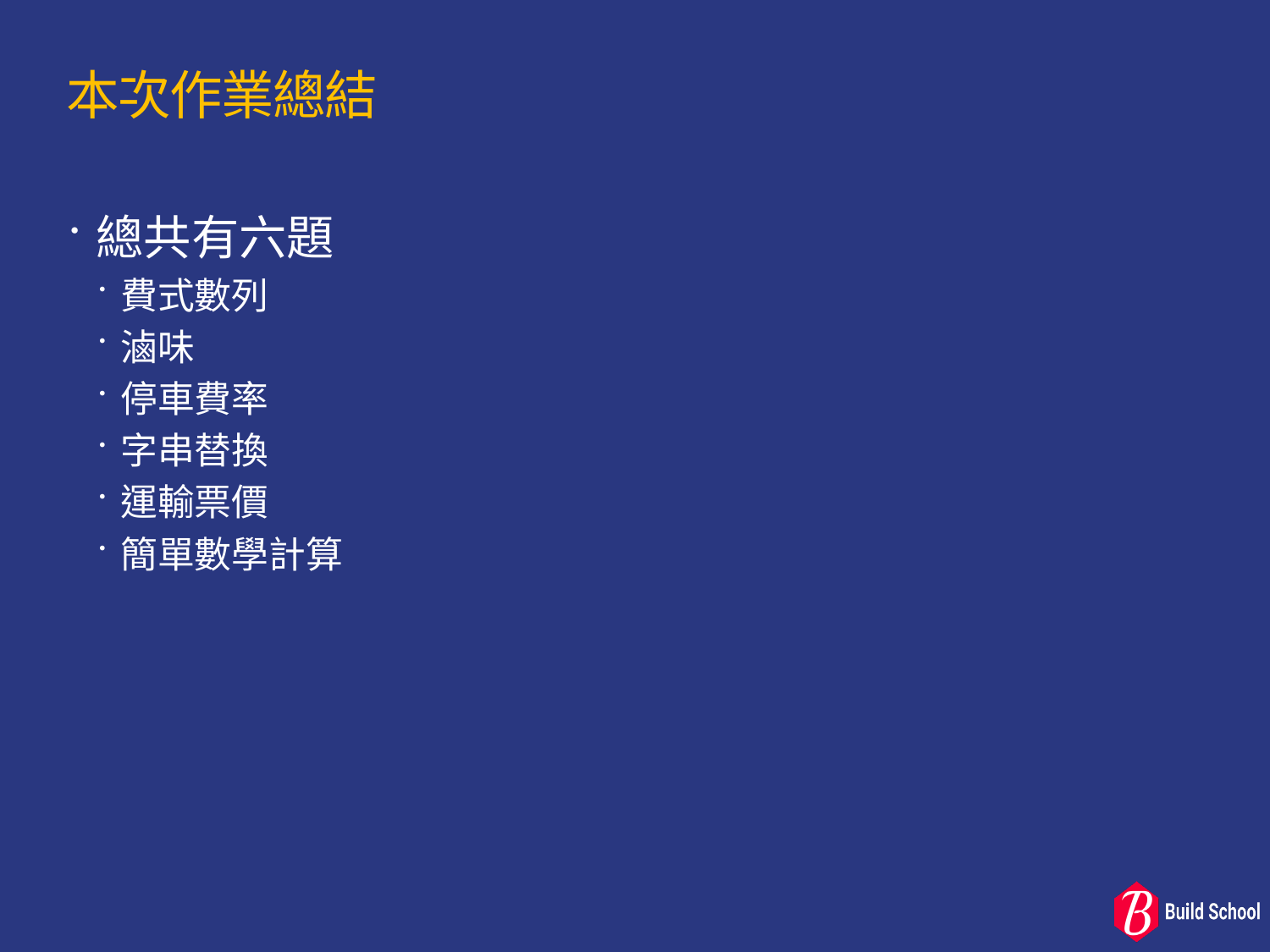

# 本次作業總結
總共有六題
費式數列
滷味
停車費率
字串替換
運輸票價
簡單數學計算